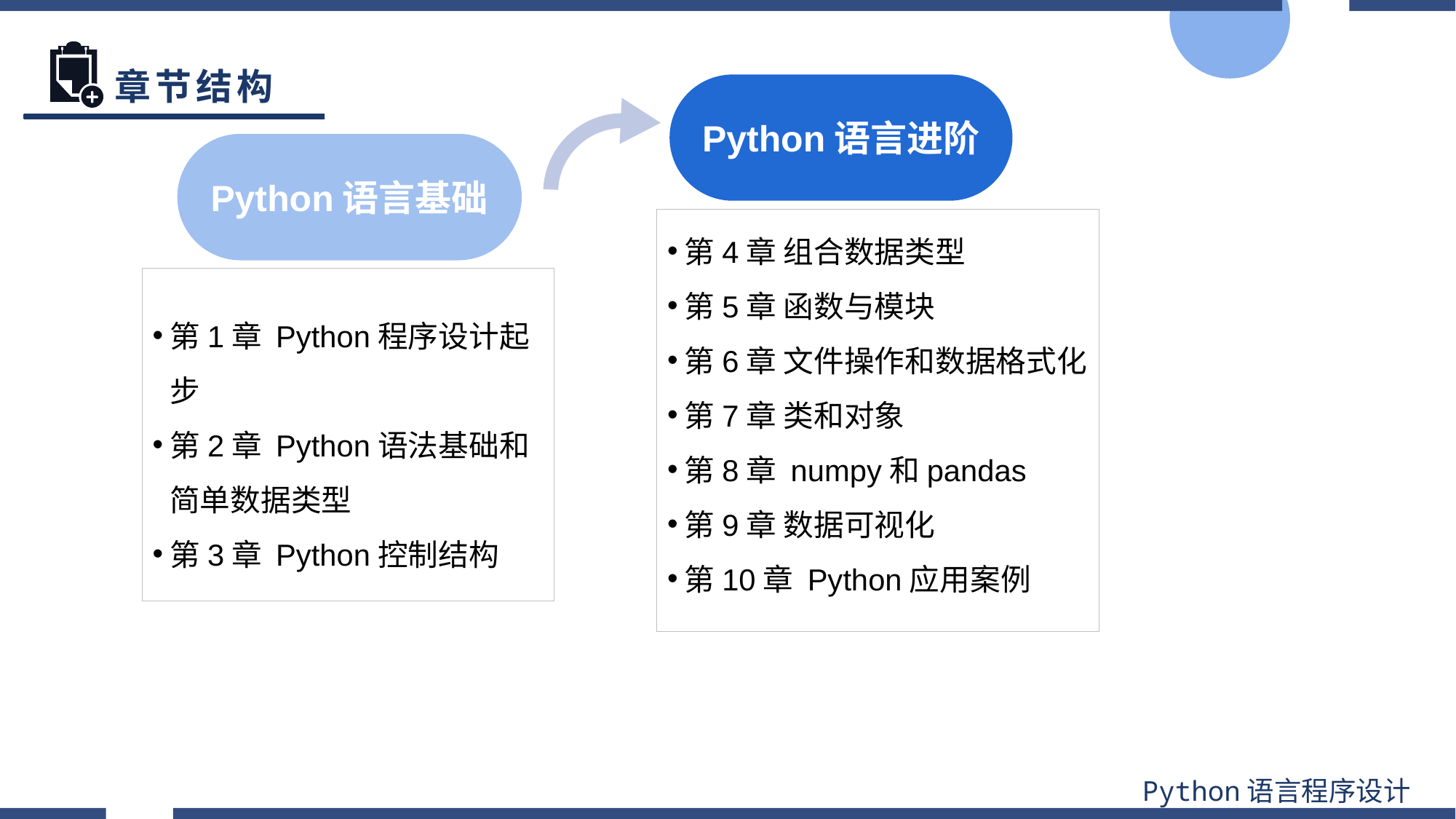

# 章节结构
Python语言进阶
第4章 组合数据类型
第5章 函数与模块
第6章 文件操作和数据格式化
第7章 类和对象
第8章 numpy和pandas
第9章 数据可视化
第10章 Python应用案例

Python语言基础

第1章 Python程序设计起步
第2章 Python语法基础和简单数据类型
第3章 Python控制结构